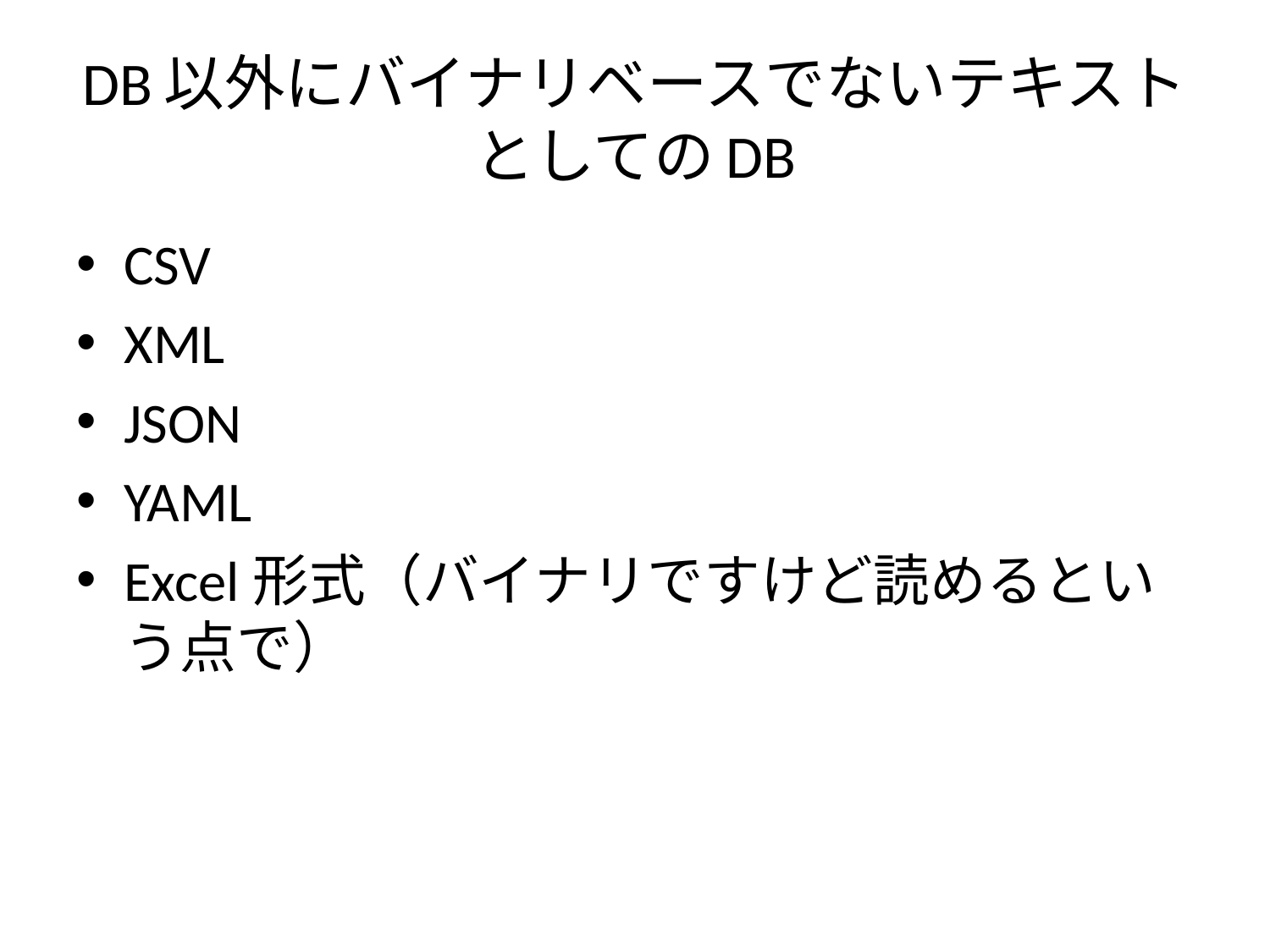

# DB以外にバイナリベースでないテキストとしてのDB
CSV
XML
JSON
YAML
Excel形式（バイナリですけど読めるという点で）